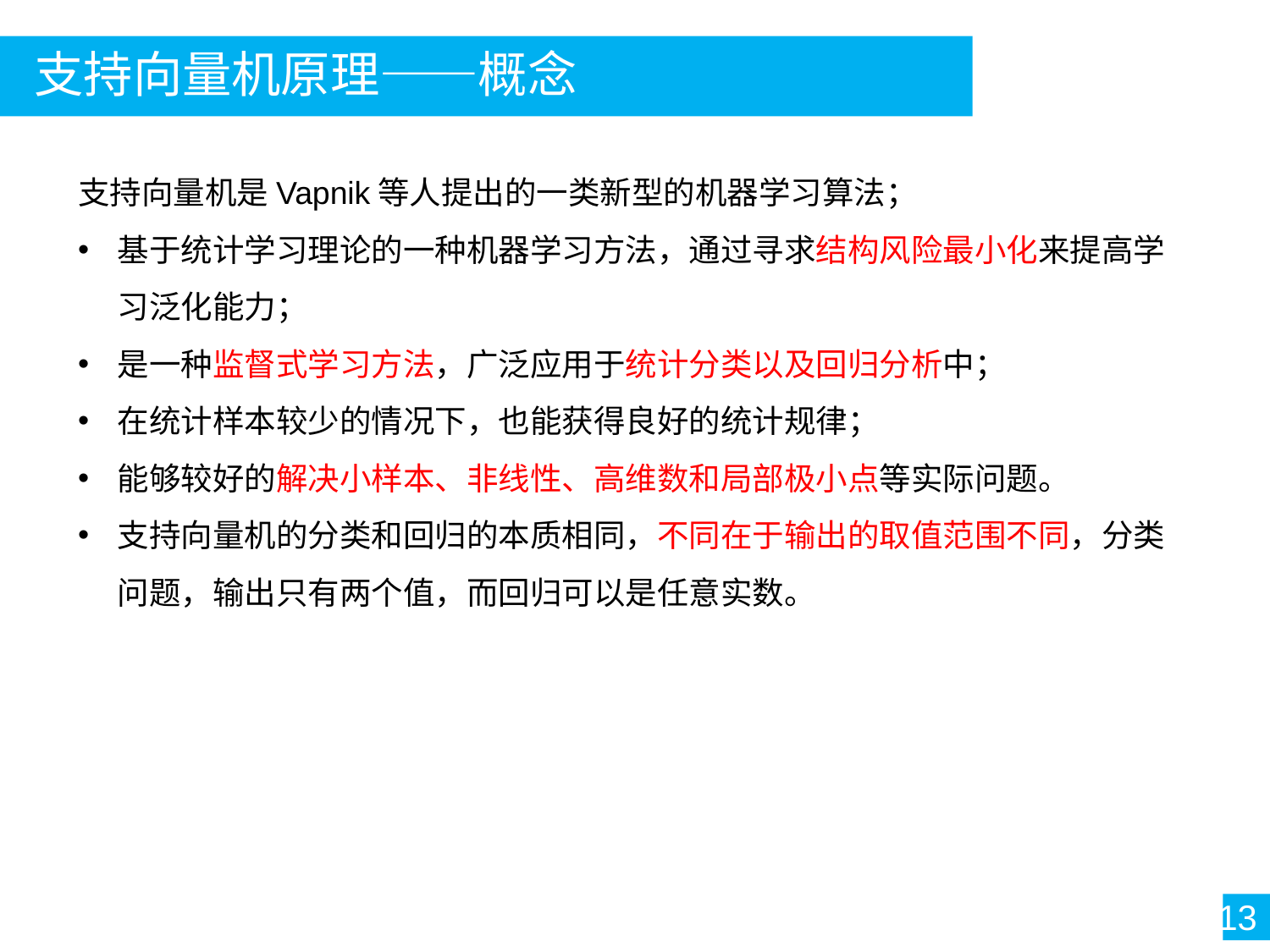

# 支持向量机原理——概念
支持向量机是Vapnik等人提出的一类新型的机器学习算法；
基于统计学习理论的一种机器学习方法，通过寻求结构风险最小化来提高学习泛化能力；
是一种监督式学习方法，广泛应用于统计分类以及回归分析中；
在统计样本较少的情况下，也能获得良好的统计规律；
能够较好的解决小样本、非线性、高维数和局部极小点等实际问题。
支持向量机的分类和回归的本质相同，不同在于输出的取值范围不同，分类问题，输出只有两个值，而回归可以是任意实数。